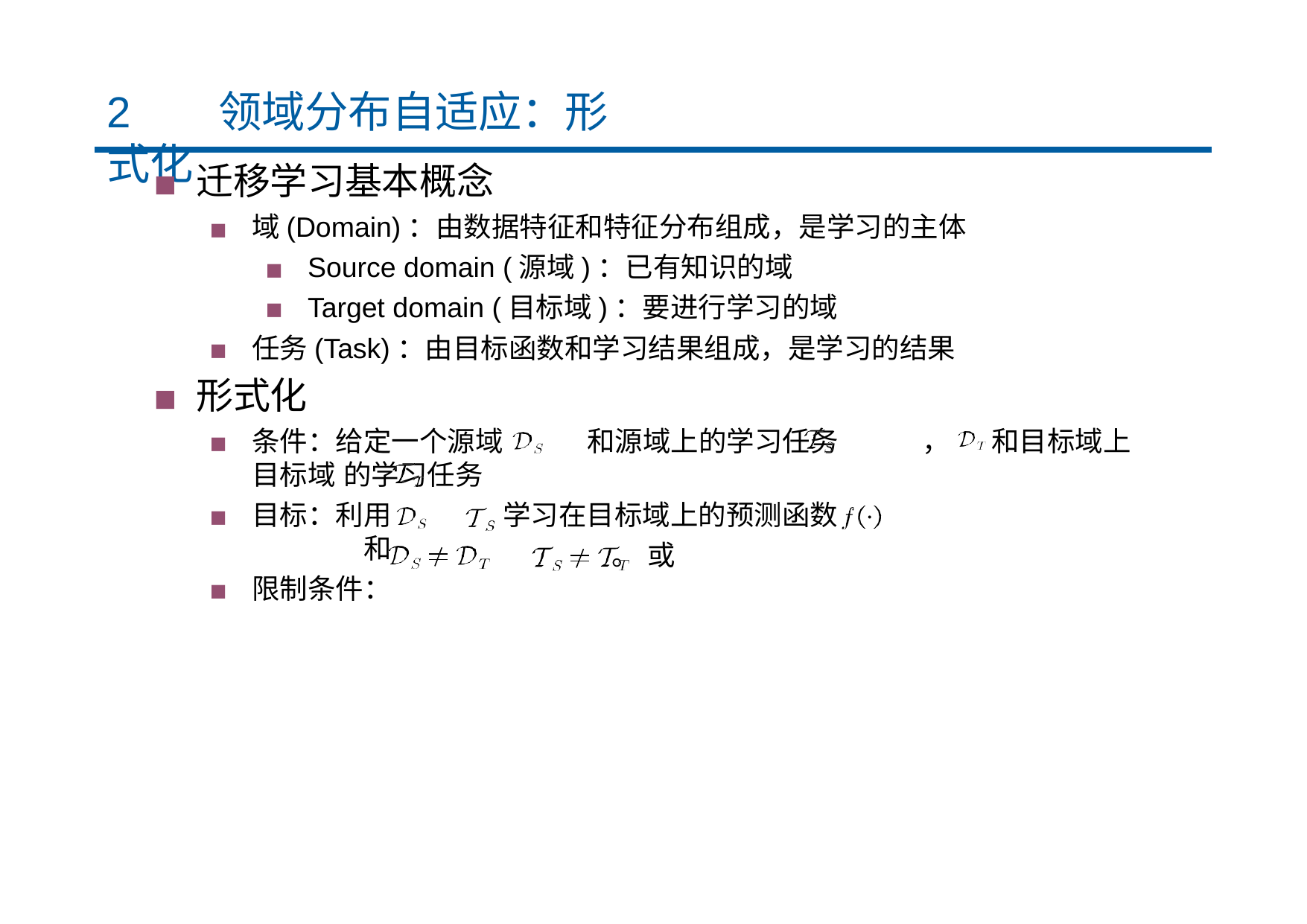

# 2	领域分布自适应：形式化
迁移学习基本概念
域(Domain)：由数据特征和特征分布组成，是学习的主体
Source domain (源域)：已有知识的域
Target domain (目标域)：要进行学习的域
任务(Task)：由目标函数和学习结果组成，是学习的结果
形式化
条件：给定一个源域	和源域上的学习任务	，目标域 的学习任务
和目标域上

目标：利用	和
限制条件：
学习在目标域上的预测函数	。 或